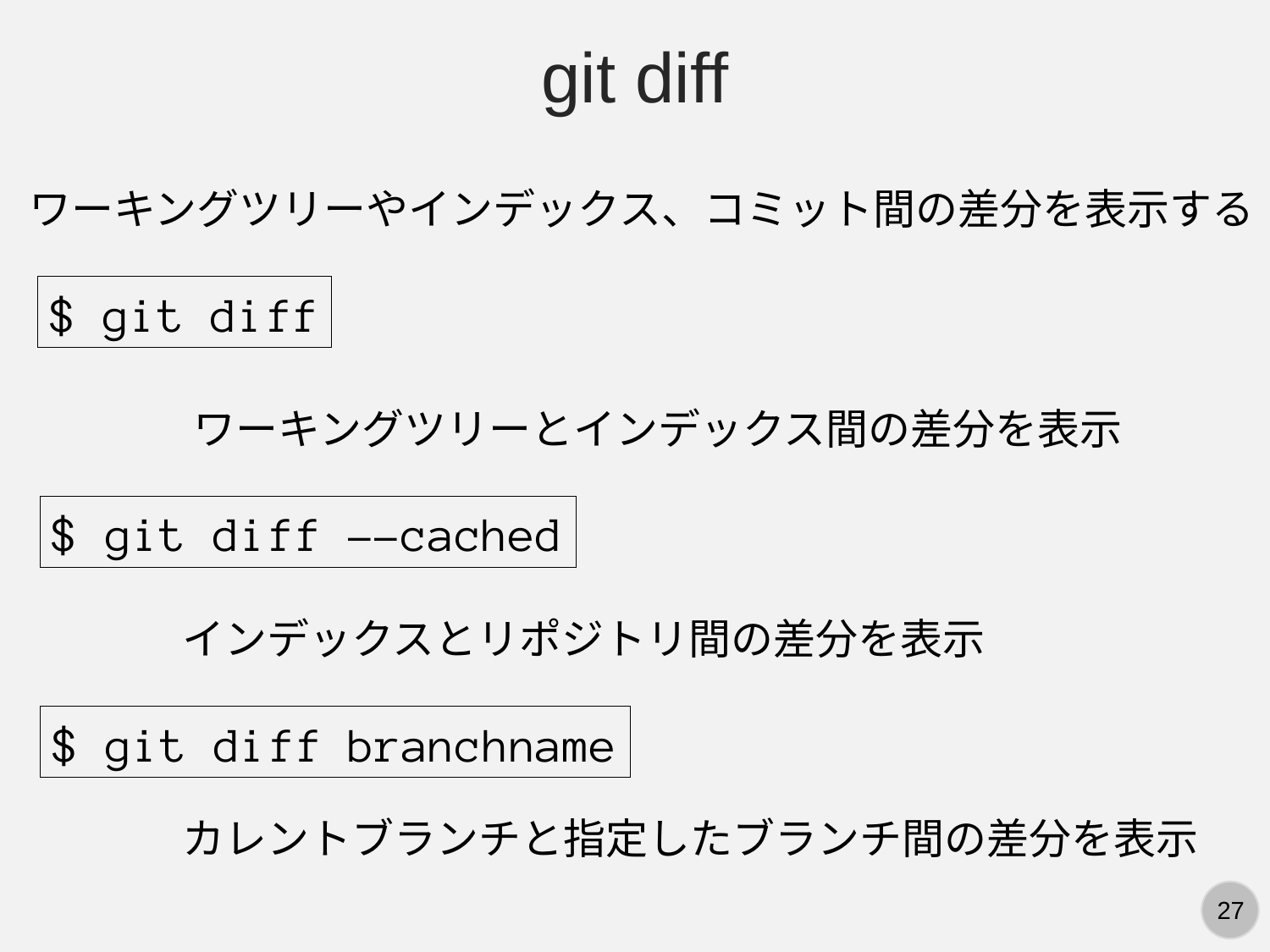

git diff
ワーキングツリーやインデックス、コミット間の差分を表示する
$ git diff
ワーキングツリーとインデックス間の差分を表示
$ git diff --cached
インデックスとリポジトリ間の差分を表示
$ git diff branchname
カレントブランチと指定したブランチ間の差分を表示